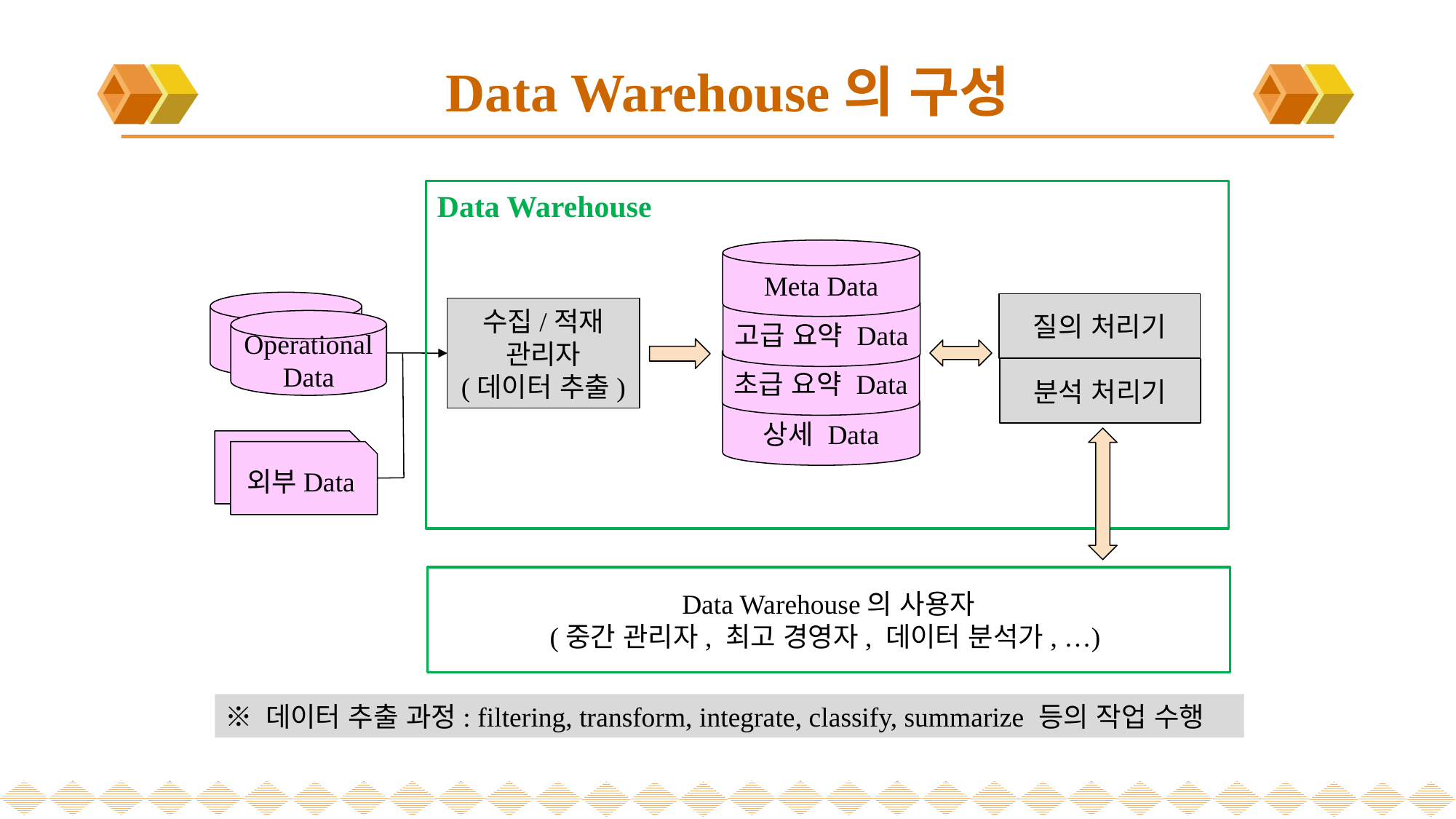

# Data Warehouse의 구성
Data Warehouse
Meta Data
고급 요약 Data
초급 요약 Data
상세 Data

Operational Data

외부Data
질의 처리기
분석 처리기
수집/적재
관리자
(데이터 추출)

Data Warehouse의 사용자
(중간 관리자, 최고 경영자, 데이터 분석가, …)
※ 데이터 추출 과정: filtering, transform, integrate, classify, summarize 등의 작업 수행